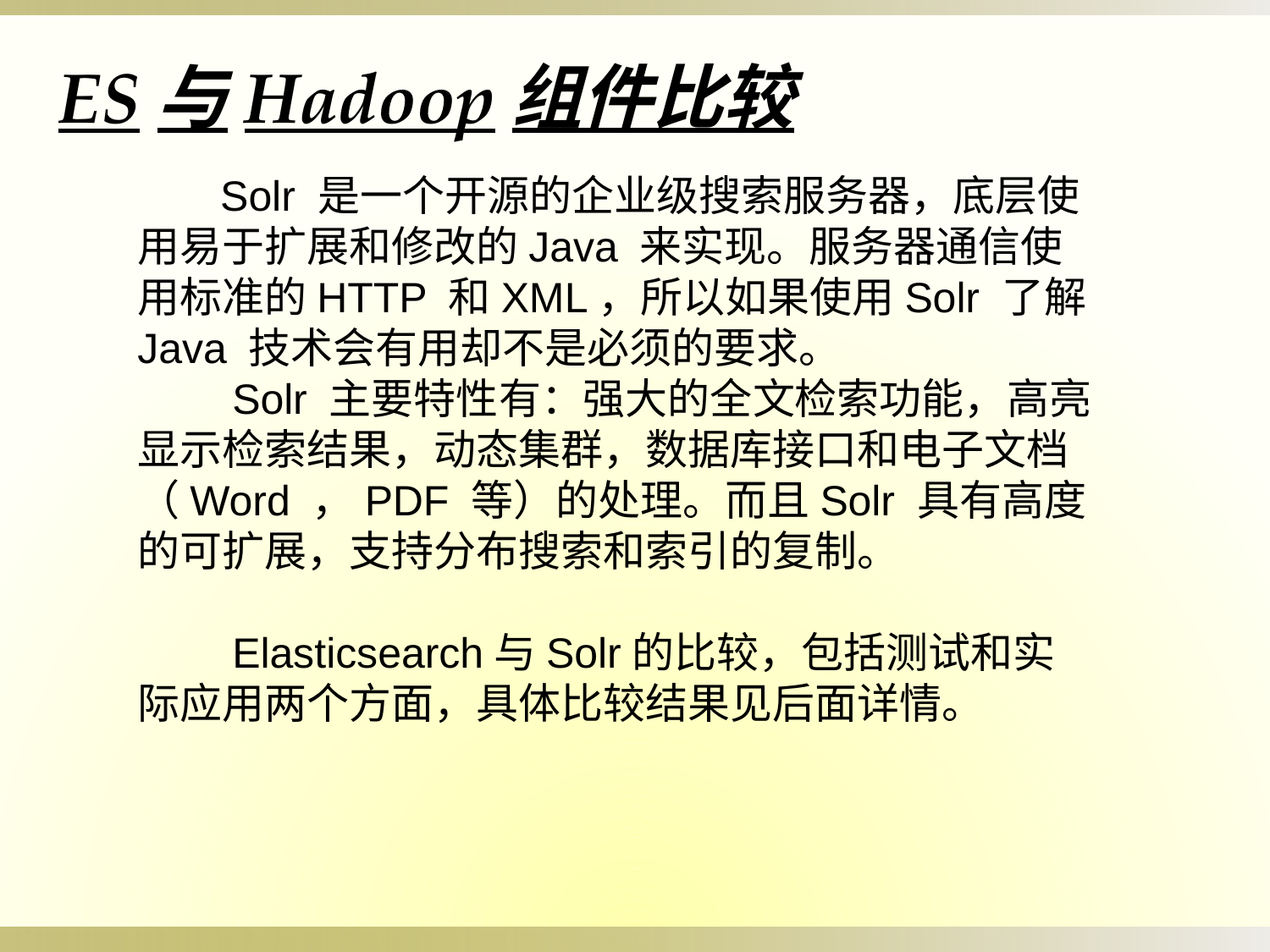

ES与Hadoop组件比较
       Solr 是一个开源的企业级搜索服务器，底层使用易于扩展和修改的Java 来实现。服务器通信使用标准的HTTP 和XML，所以如果使用Solr 了解Java 技术会有用却不是必须的要求。
        Solr 主要特性有：强大的全文检索功能，高亮显示检索结果，动态集群，数据库接口和电子文档（Word ，PDF 等）的处理。而且Solr 具有高度的可扩展，支持分布搜索和索引的复制。

        Elasticsearch与Solr的比较，包括测试和实际应用两个方面，具体比较结果见后面详情。